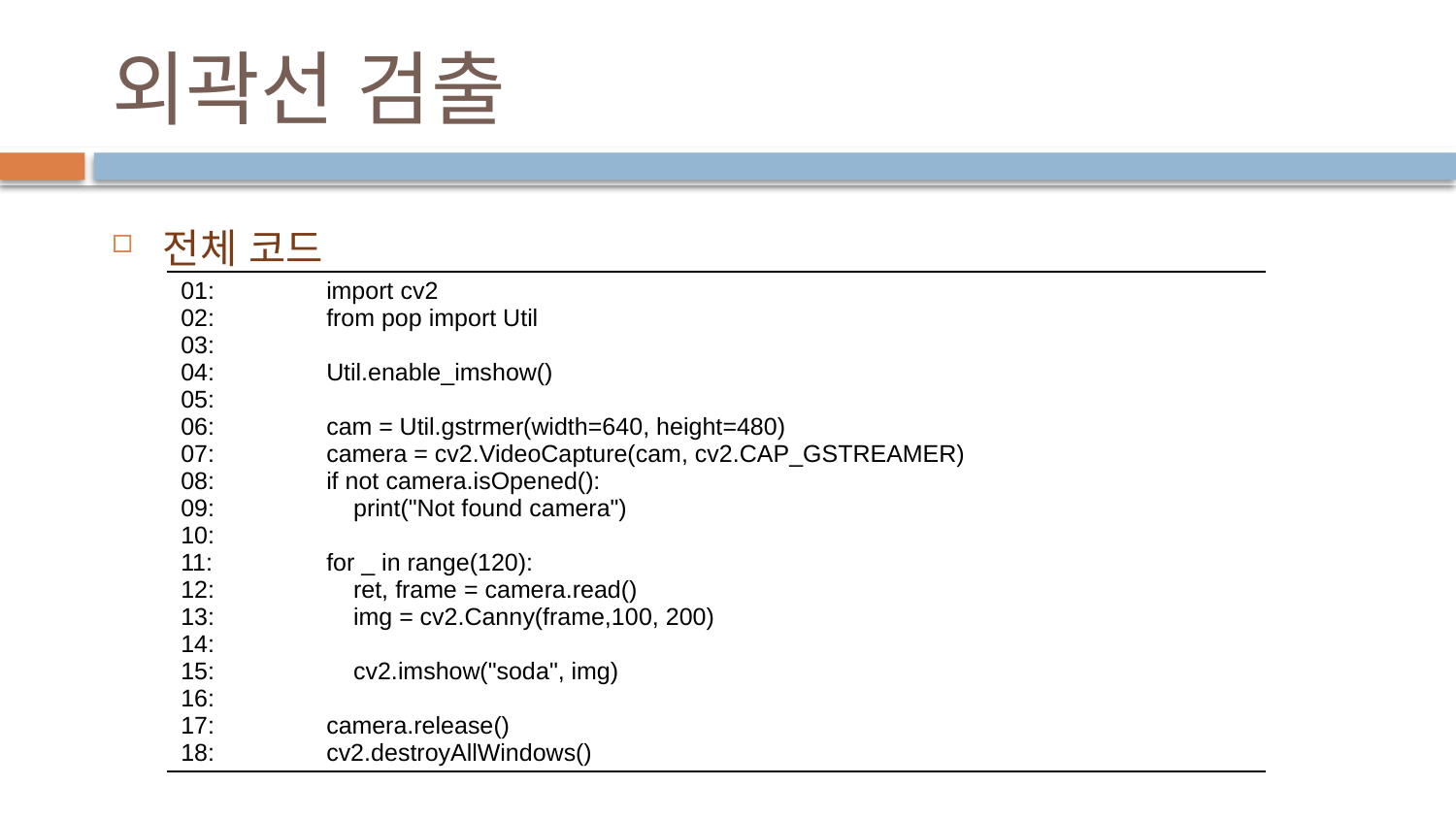

# 외곽선 검출
전체 코드
| 01: import cv2 02: from pop import Util 03: 04: Util.enable\_imshow() 05: 06: cam = Util.gstrmer(width=640, height=480) 07: camera = cv2.VideoCapture(cam, cv2.CAP\_GSTREAMER) 08: if not camera.isOpened(): 09: print("Not found camera") 10: 11: for \_ in range(120): 12: ret, frame = camera.read() 13: img = cv2.Canny(frame,100, 200) 14: 15: cv2.imshow("soda", img) 16: 17: camera.release() 18: cv2.destroyAllWindows() |
| --- |